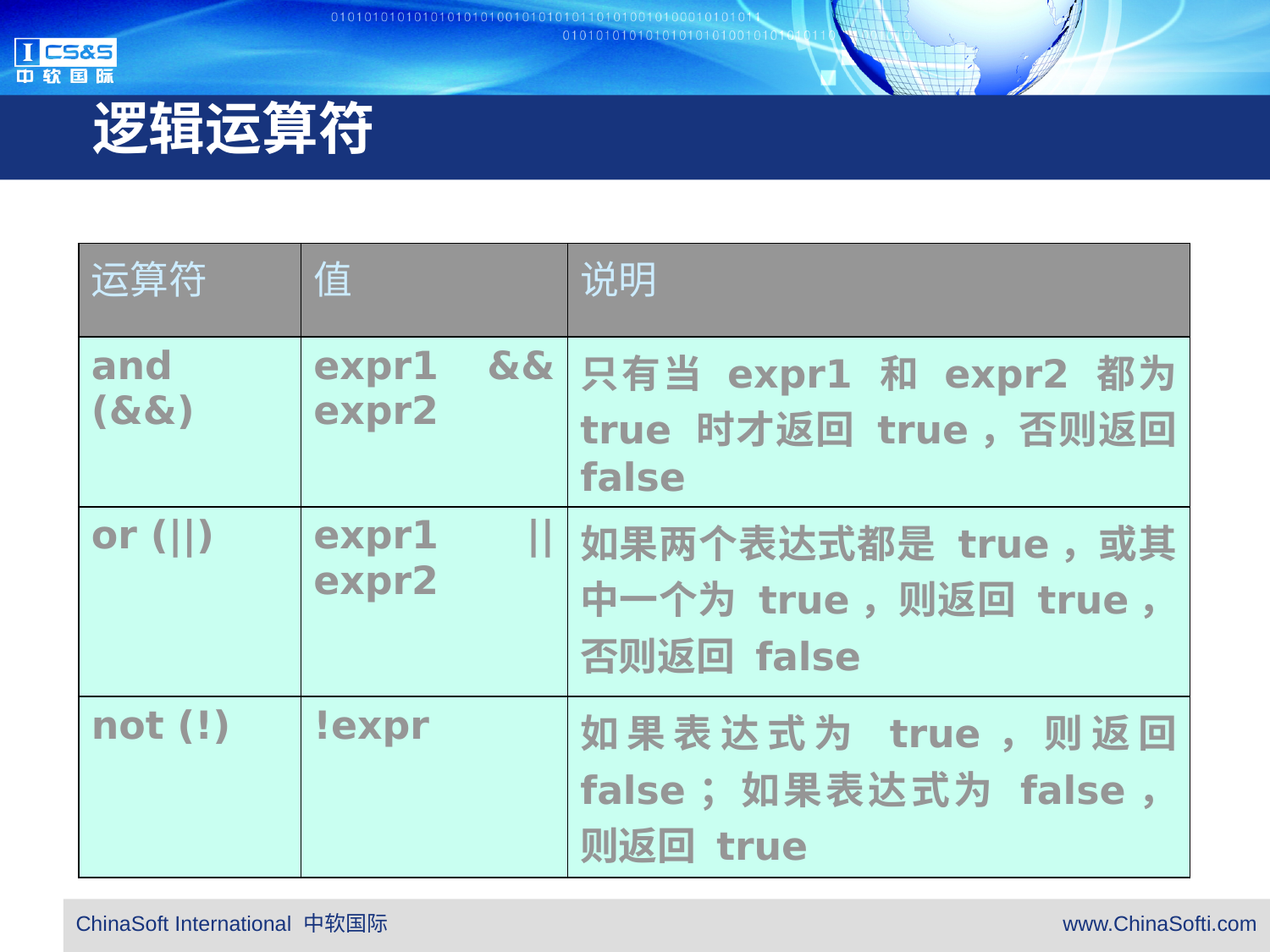

# 逻辑运算符
| 运算符 | 值 | 说明 |
| --- | --- | --- |
| and (&&) | expr1 && expr2 | 只有当 expr1 和 expr2 都为 true 时才返回 true，否则返回 false |
| or (||) | expr1 || expr2 | 如果两个表达式都是 true，或其中一个为 true，则返回 true，否则返回 false |
| not (!) | !expr | 如果表达式为 true，则返回 false；如果表达式为 false，则返回 true |